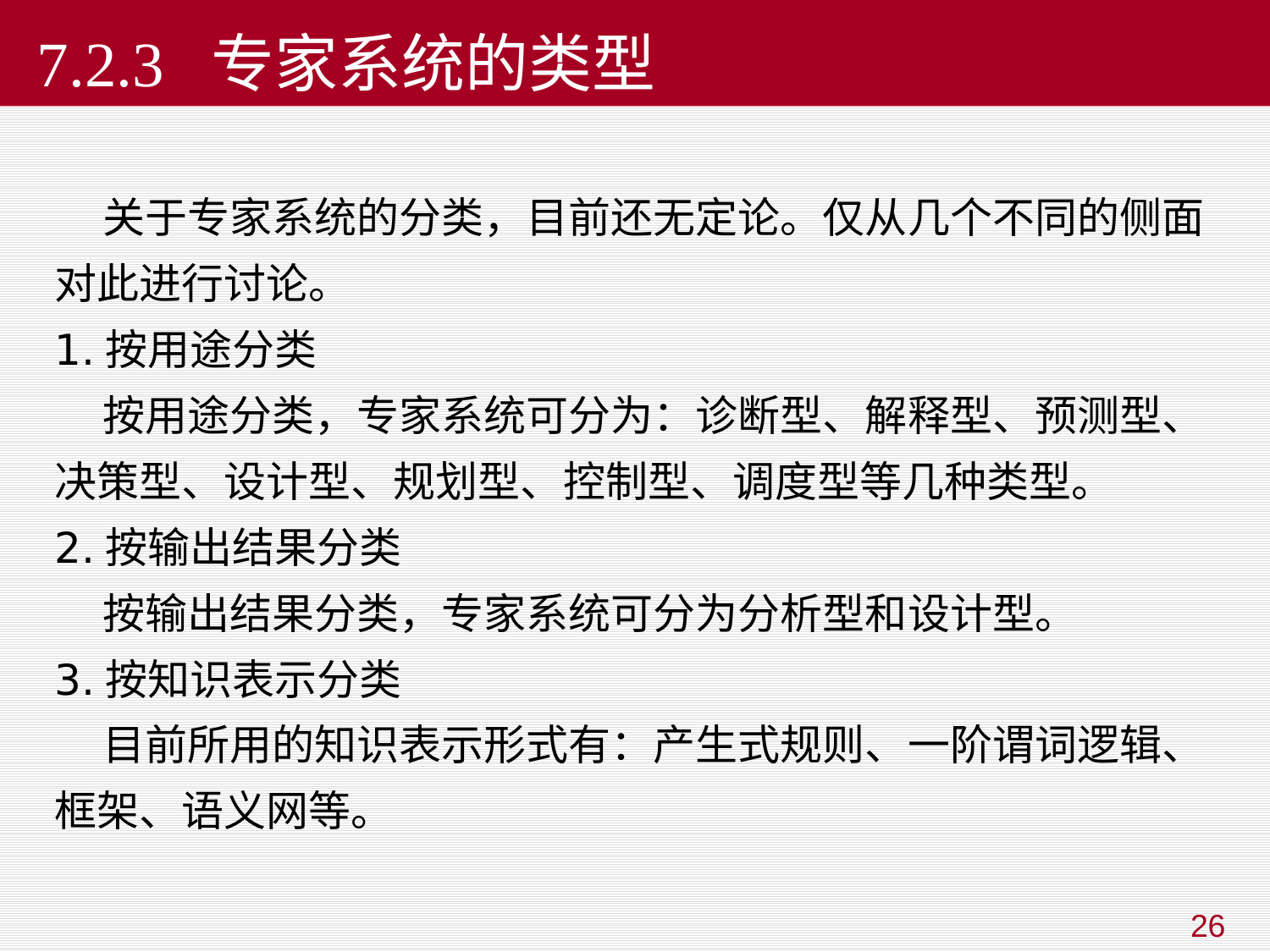

# 7.2.3  专家系统的类型
    关于专家系统的分类，目前还无定论。仅从几个不同的侧面对此进行讨论。
1.按用途分类
    按用途分类，专家系统可分为：诊断型、解释型、预测型、决策型、设计型、规划型、控制型、调度型等几种类型。
2.按输出结果分类
    按输出结果分类，专家系统可分为分析型和设计型。
3.按知识表示分类
    目前所用的知识表示形式有：产生式规则、一阶谓词逻辑、框架、语义网等。
26